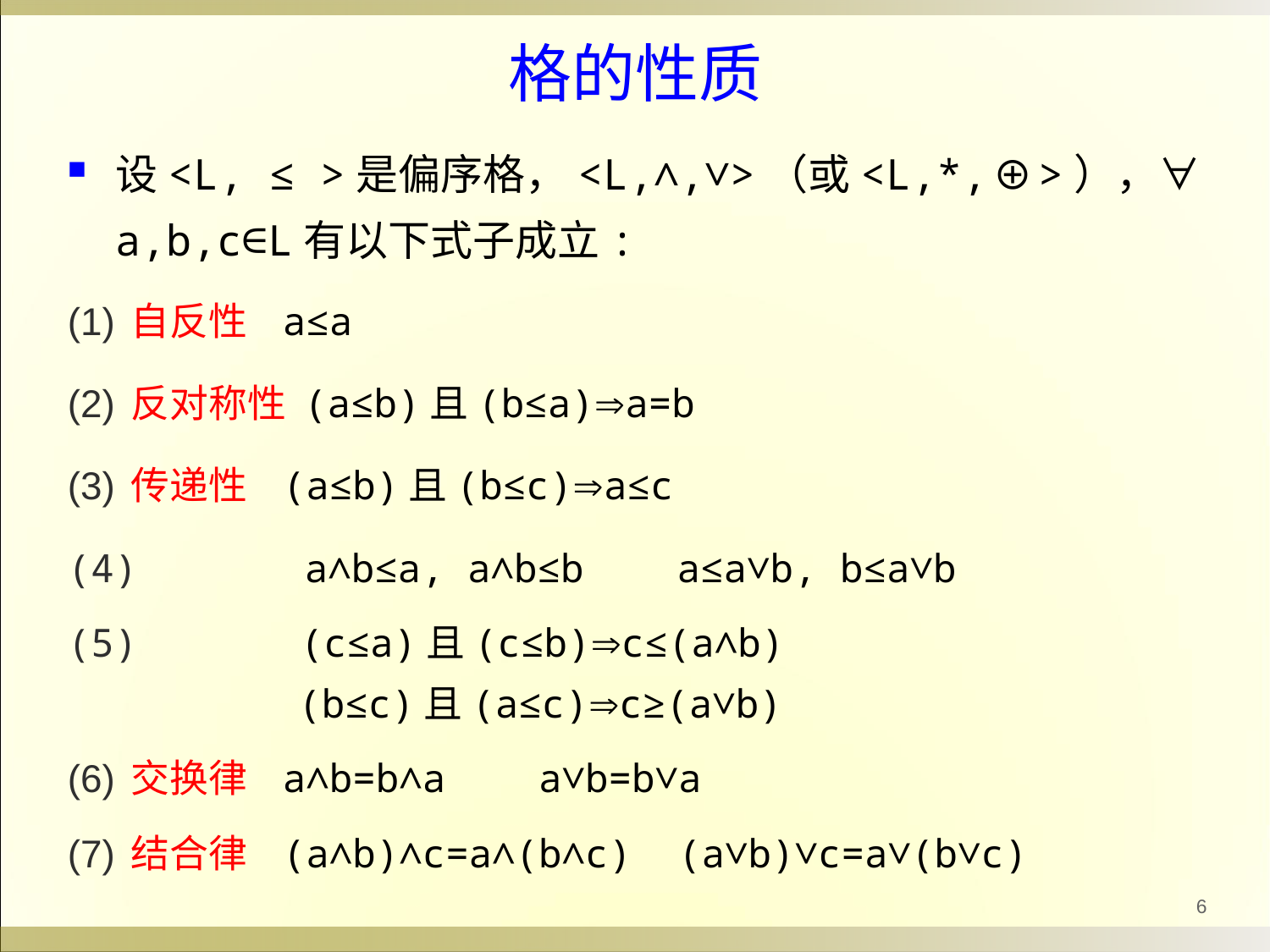

# 格的性质
设<L, ≤ >是偏序格，<L,∧,∨>（或<L,*,⊕>），∀a,b,c∈L有以下式子成立:
自反性   a≤a
反对称性 (a≤b)且(b≤a)⇒a=b
传递性   (a≤b)且(b≤c)⇒a≤c
a∧b≤a, a∧b≤b    a≤a∨b, b≤a∨b
(c≤a)且(c≤b)⇒c≤(a∧b)
(b≤c)且(a≤c)⇒c≥(a∨b)
交换律   a∧b=b∧a    a∨b=b∨a
结合律   (a∧b)∧c=a∧(b∧c)  (a∨b)∨c=a∨(b∨c)

6